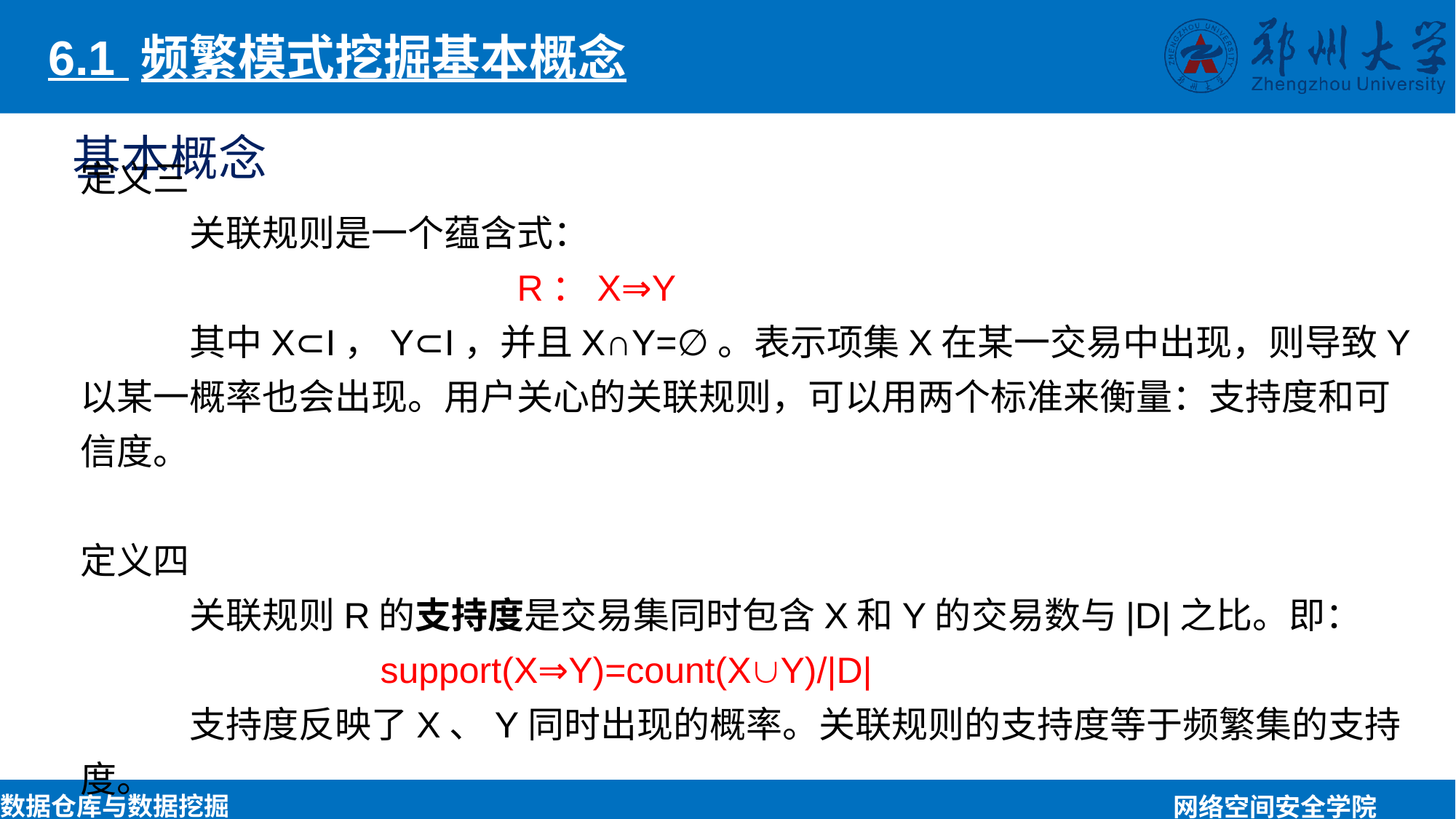

6.1 频繁模式挖掘基本概念
基本概念
定义三
	关联规则是一个蕴含式：
				R：X⇒Y
	其中X⊂I，Y⊂I，并且X∩Y=∅。表示项集X在某一交易中出现，则导致Y以某一概率也会出现。用户关心的关联规则，可以用两个标准来衡量：支持度和可信度。

定义四
	关联规则R的支持度是交易集同时包含X和Y的交易数与|D|之比。即：
		        support(X⇒Y)=count(X∪Y)/|D|
	支持度反映了X、Y同时出现的概率。关联规则的支持度等于频繁集的支持度。